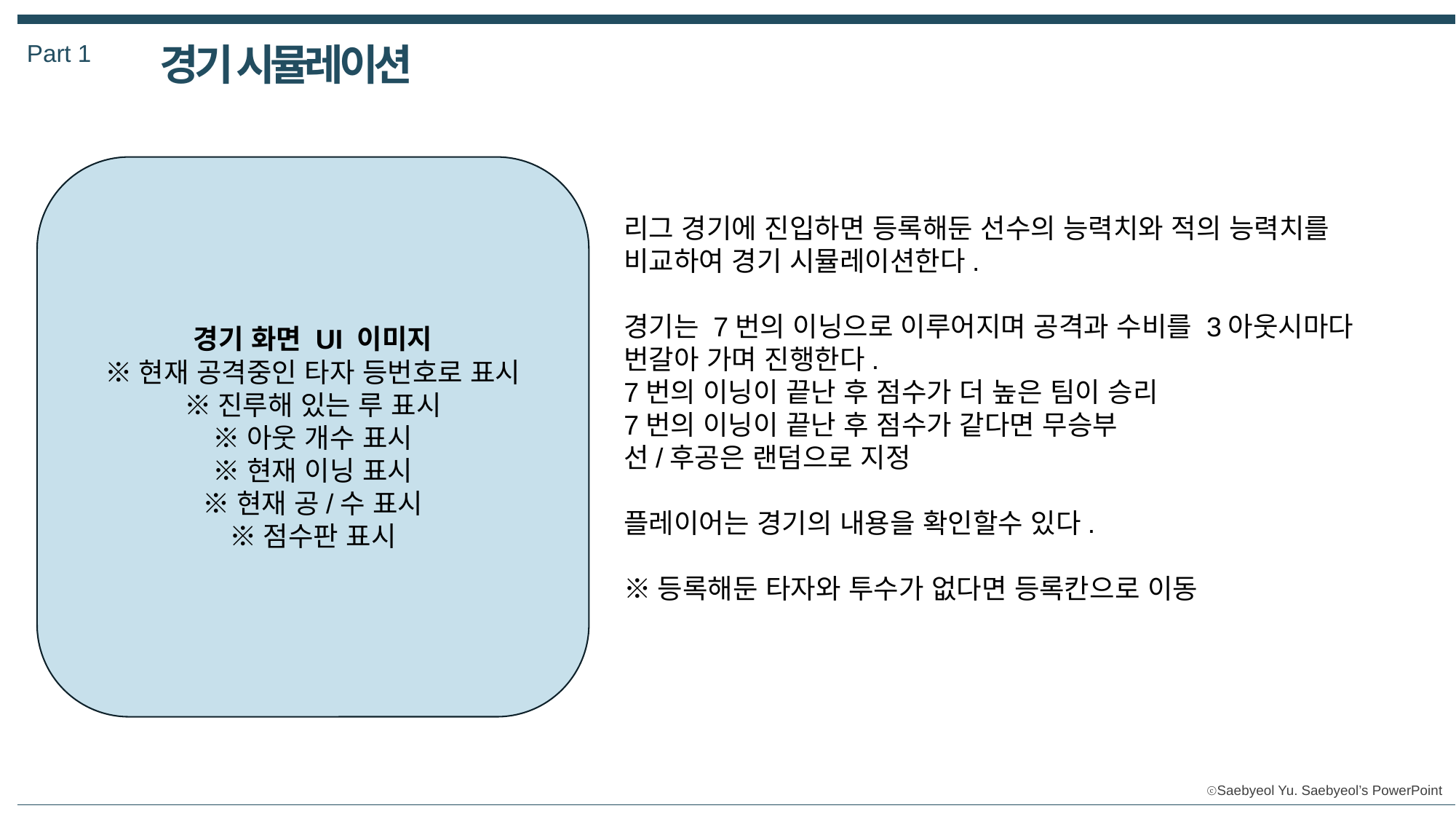

Part 1
경기 시뮬레이션
경기 화면 UI 이미지
※현재 공격중인 타자 등번호로 표시
※진루해 있는 루 표시
※아웃 개수 표시
※현재 이닝 표시
※현재 공/수 표시
※점수판 표시
리그 경기에 진입하면 등록해둔 선수의 능력치와 적의 능력치를 비교하여 경기 시뮬레이션한다.

경기는 7번의 이닝으로 이루어지며 공격과 수비를 3아웃시마다 번갈아 가며 진행한다.
7번의 이닝이 끝난 후 점수가 더 높은 팀이 승리
7번의 이닝이 끝난 후 점수가 같다면 무승부
선/후공은 랜덤으로 지정

플레이어는 경기의 내용을 확인할수 있다.

※등록해둔 타자와 투수가 없다면 등록칸으로 이동